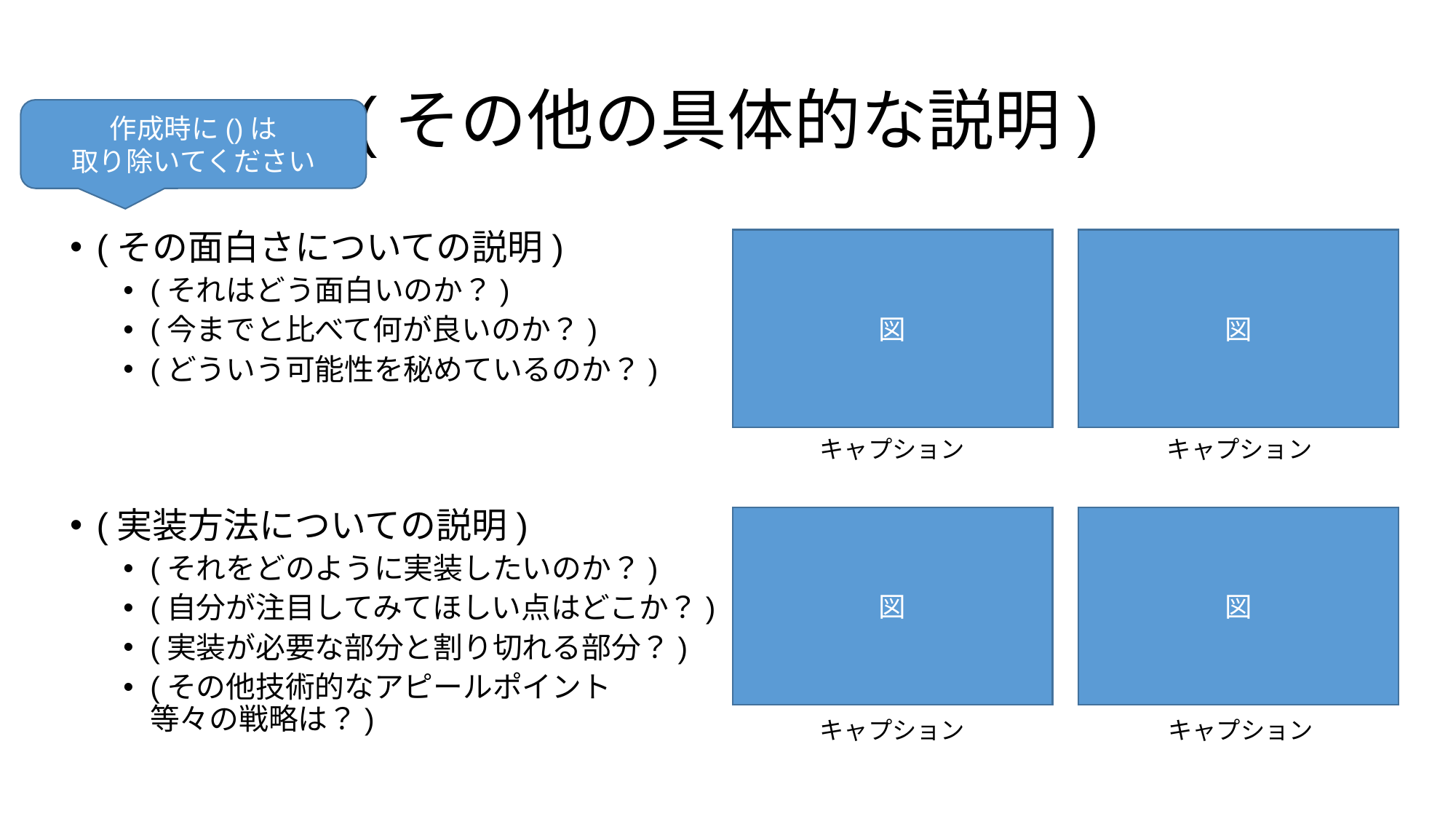

# (その他の具体的な説明)
作成時に()は
取り除いてください
(その面白さについての説明)
(それはどう面白いのか？)
(今までと比べて何が良いのか？)
(どういう可能性を秘めているのか？)

(実装方法についての説明)
(それをどのように実装したいのか？)
(自分が注目してみてほしい点はどこか？)
(実装が必要な部分と割り切れる部分？)
(その他技術的なアピールポイント
等々の戦略は？)

図
図
キャプション
キャプション
図
図
キャプション
キャプション